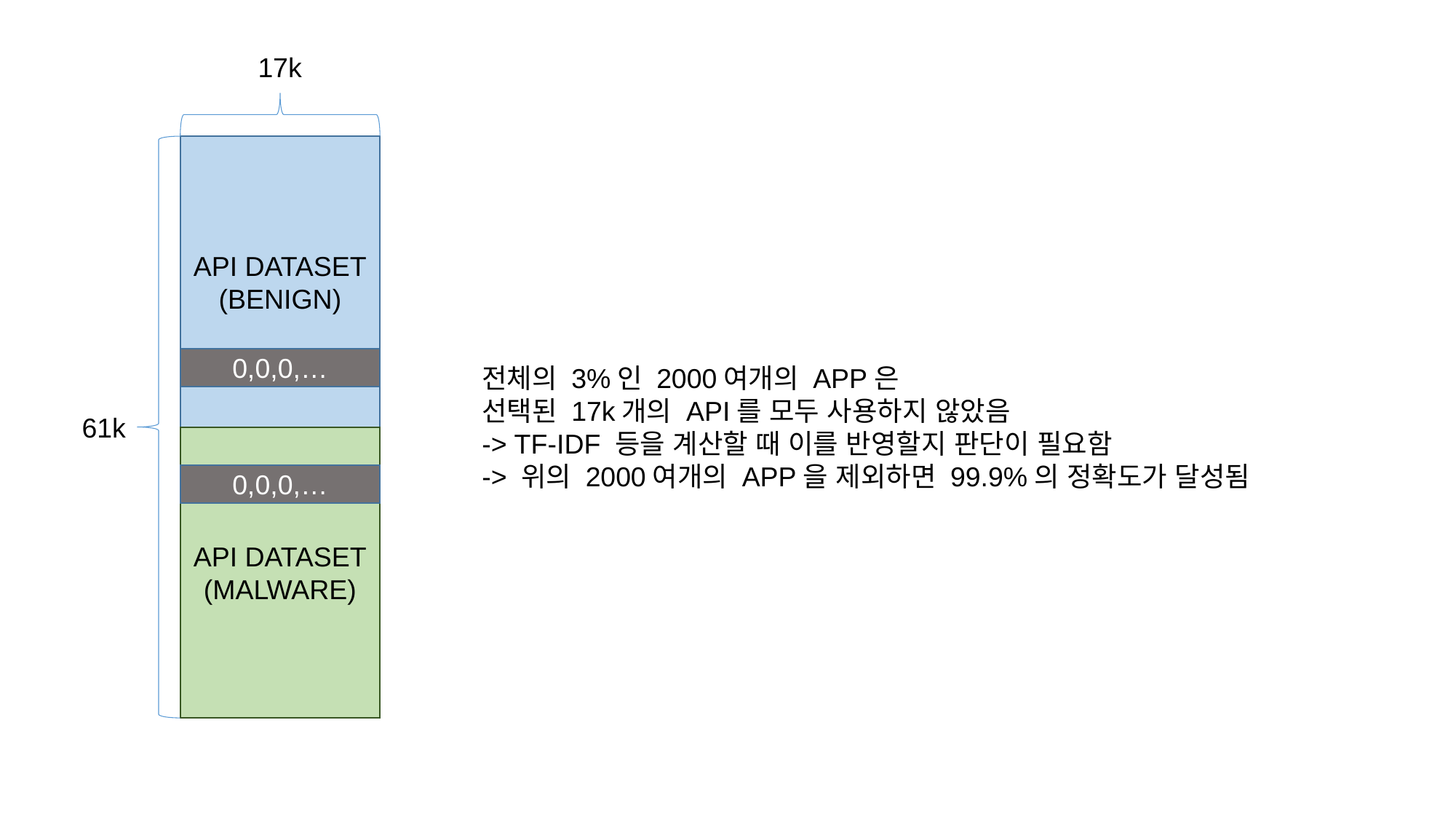

17k

API DATASET
(BENIGN)
0,0,0,…
전체의 3%인 2000여개의 APP은
선택된 17k개의 API를 모두 사용하지 않았음
-> TF-IDF 등을 계산할 때 이를 반영할지 판단이 필요함
-> 위의 2000여개의 APP을 제외하면 99.9%의 정확도가 달성됨
61k
API DATASET
(MALWARE)
0,0,0,…